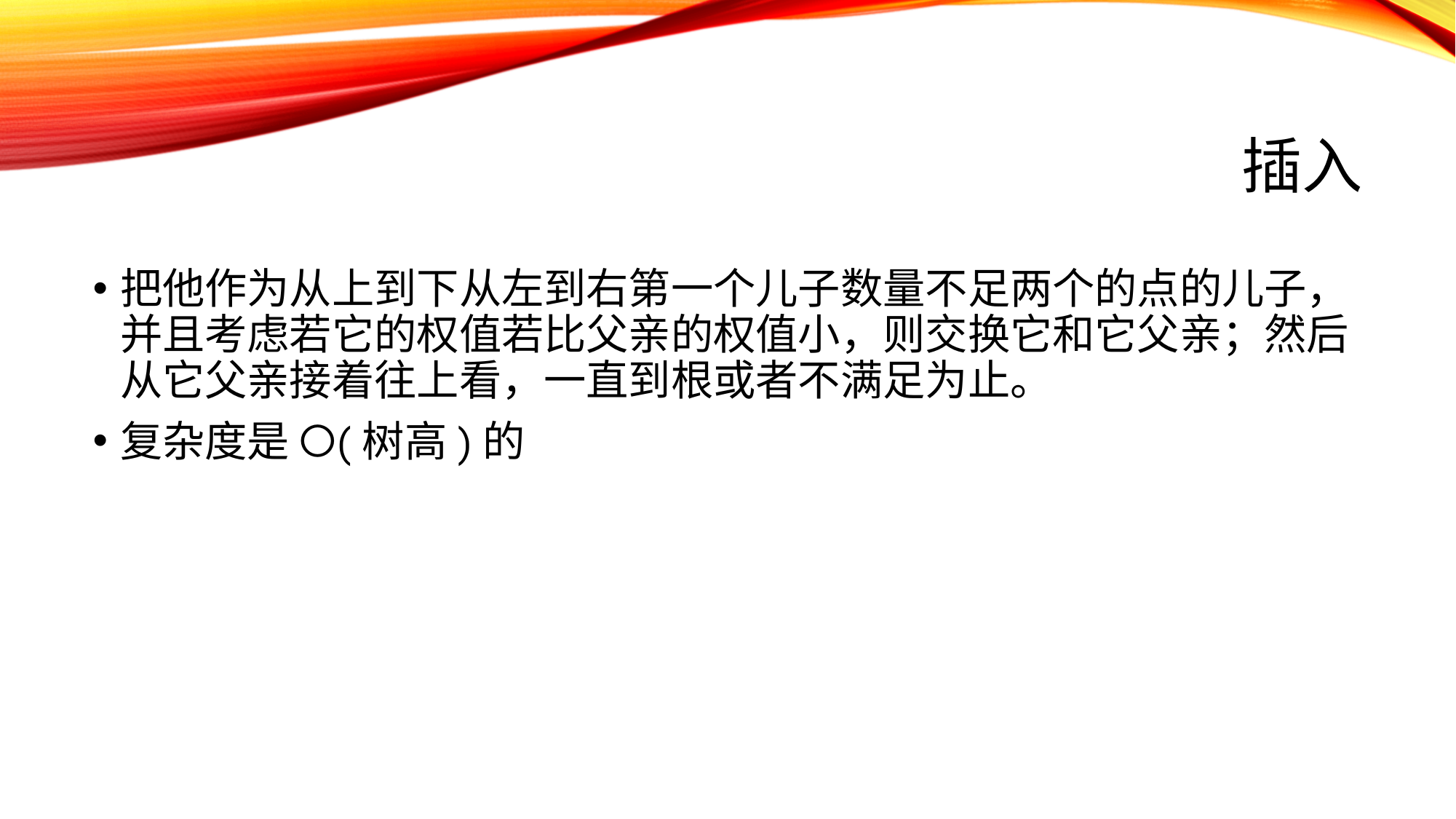

# 插入
把他作为从上到下从左到右第一个儿子数量不足两个的点的儿子，并且考虑若它的权值若比父亲的权值小，则交换它和它父亲；然后从它父亲接着往上看，一直到根或者不满足为止。
复杂度是O(树高)的